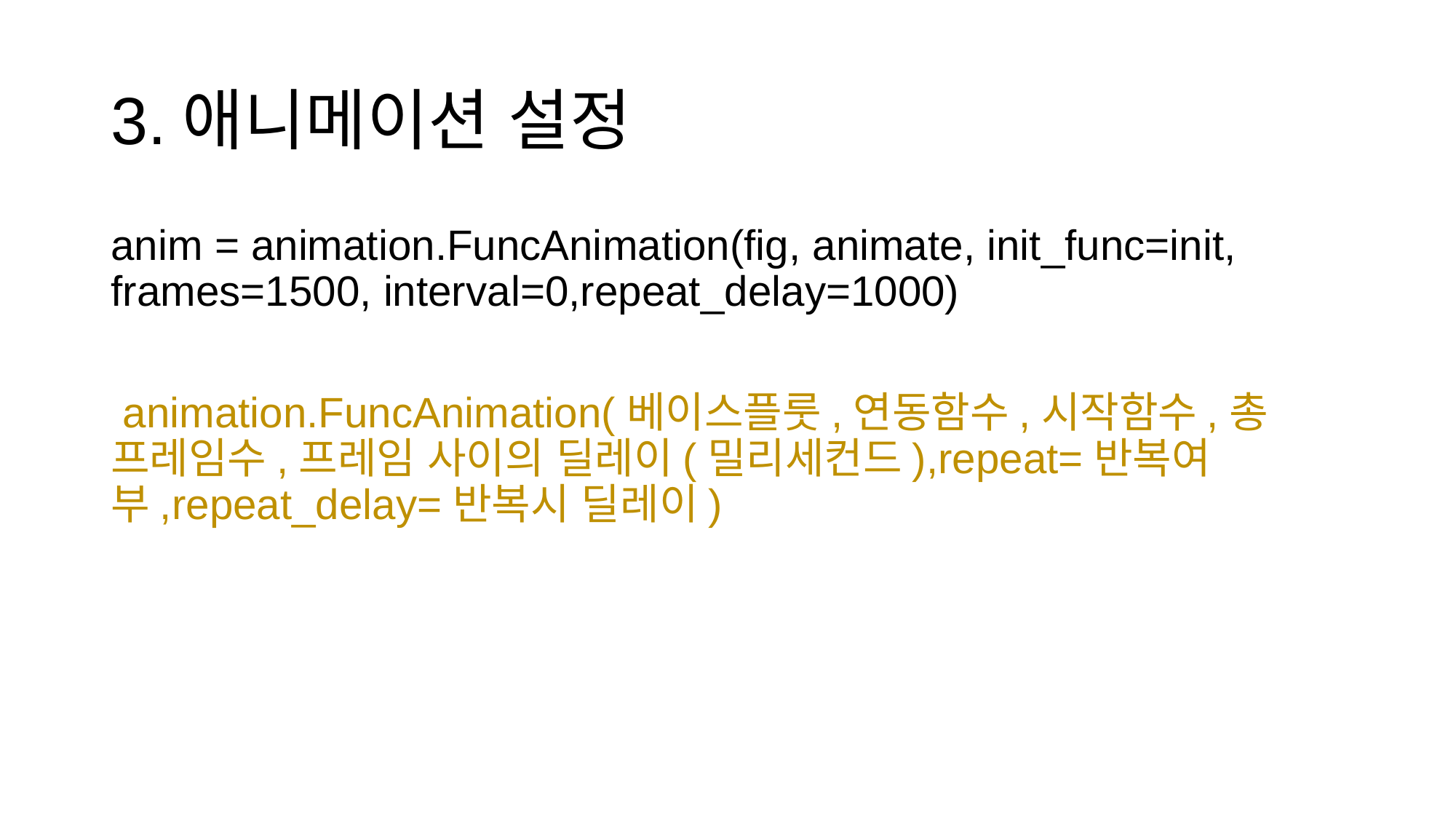

# 3.애니메이션 설정
anim = animation.FuncAnimation(fig, animate, init_func=init, frames=1500, interval=0,repeat_delay=1000)

 animation.FuncAnimation(베이스플룻,연동함수,시작함수,총 프레임수,프레임 사이의 딜레이(밀리세컨드),repeat=반복여부,repeat_delay=반복시 딜레이)